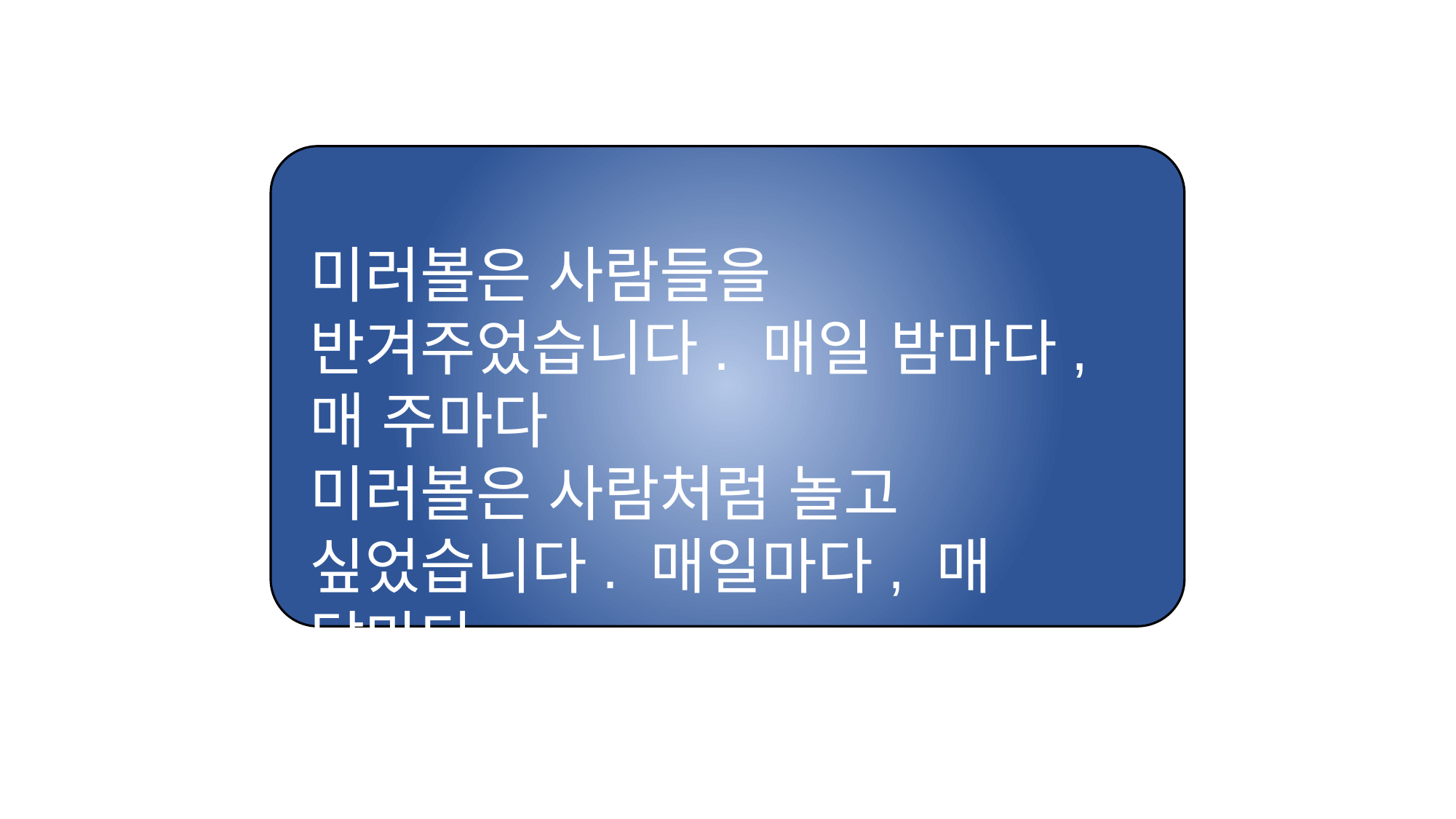

미러볼은 사람들을 반겨주었습니다. 매일 밤마다, 매 주마다
미러볼은 사람처럼 놀고 싶었습니다. 매일마다, 매 달마다

미러볼은 이제 나가고 싶습니다. 자유롭게 살기 위해..